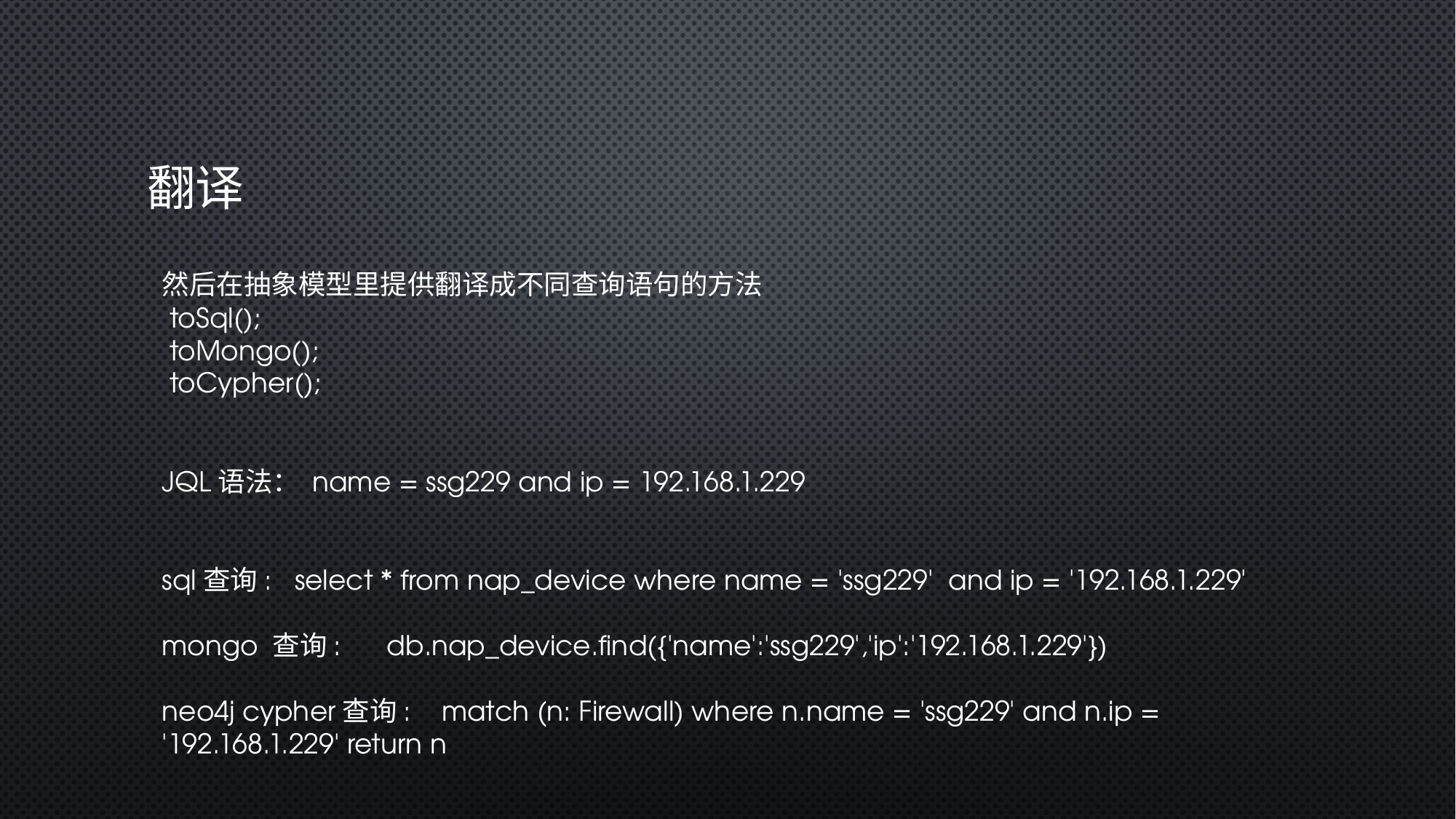

# 翻译
然后在抽象模型里提供翻译成不同查询语句的方法
 toSql();
 toMongo();
 toCypher();

JQL语法： name = ssg229 and ip = 192.168.1.229

sql查询:   select * from nap_device where name = 'ssg229'  and ip = '192.168.1.229'

mongo 查询:      db.nap_device.find({'name':'ssg229','ip':'192.168.1.229'})

neo4j cypher查询:    match (n: Firewall) where n.name = 'ssg229' and n.ip = '192.168.1.229' return n